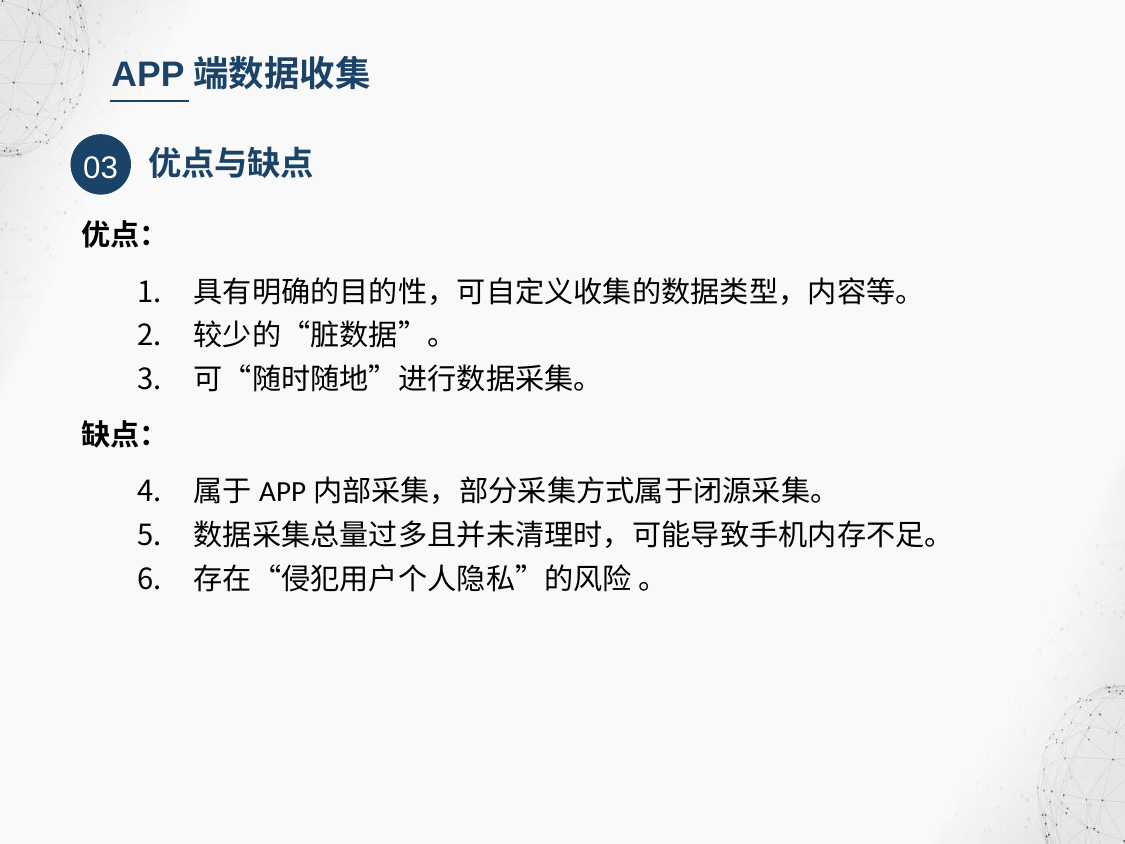

APP端数据收集

03
优点与缺点
优点：
具有明确的目的性，可自定义收集的数据类型，内容等。
较少的“脏数据”。
可“随时随地”进行数据采集。
缺点：
属于APP内部采集，部分采集方式属于闭源采集。
数据采集总量过多且并未清理时，可能导致手机内存不足。
存在“侵犯用户个人隐私”的风险 。